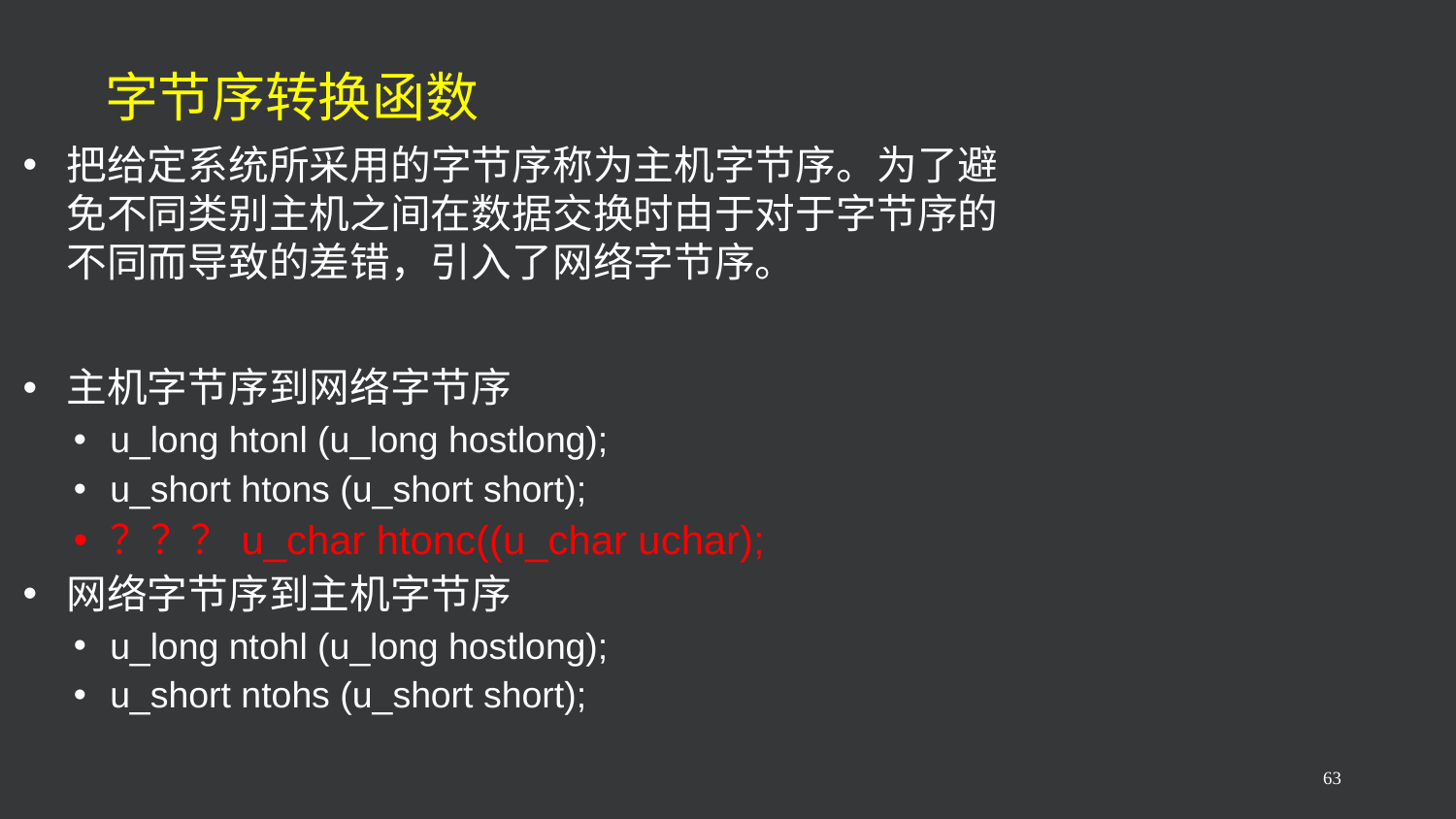

# 字节序转换函数
把给定系统所采用的字节序称为主机字节序。为了避免不同类别主机之间在数据交换时由于对于字节序的不同而导致的差错，引入了网络字节序。

主机字节序到网络字节序
u_long htonl (u_long hostlong);
u_short htons (u_short short);
？？？u_char htonc((u_char uchar);
网络字节序到主机字节序
u_long ntohl (u_long hostlong);
u_short ntohs (u_short short);
63